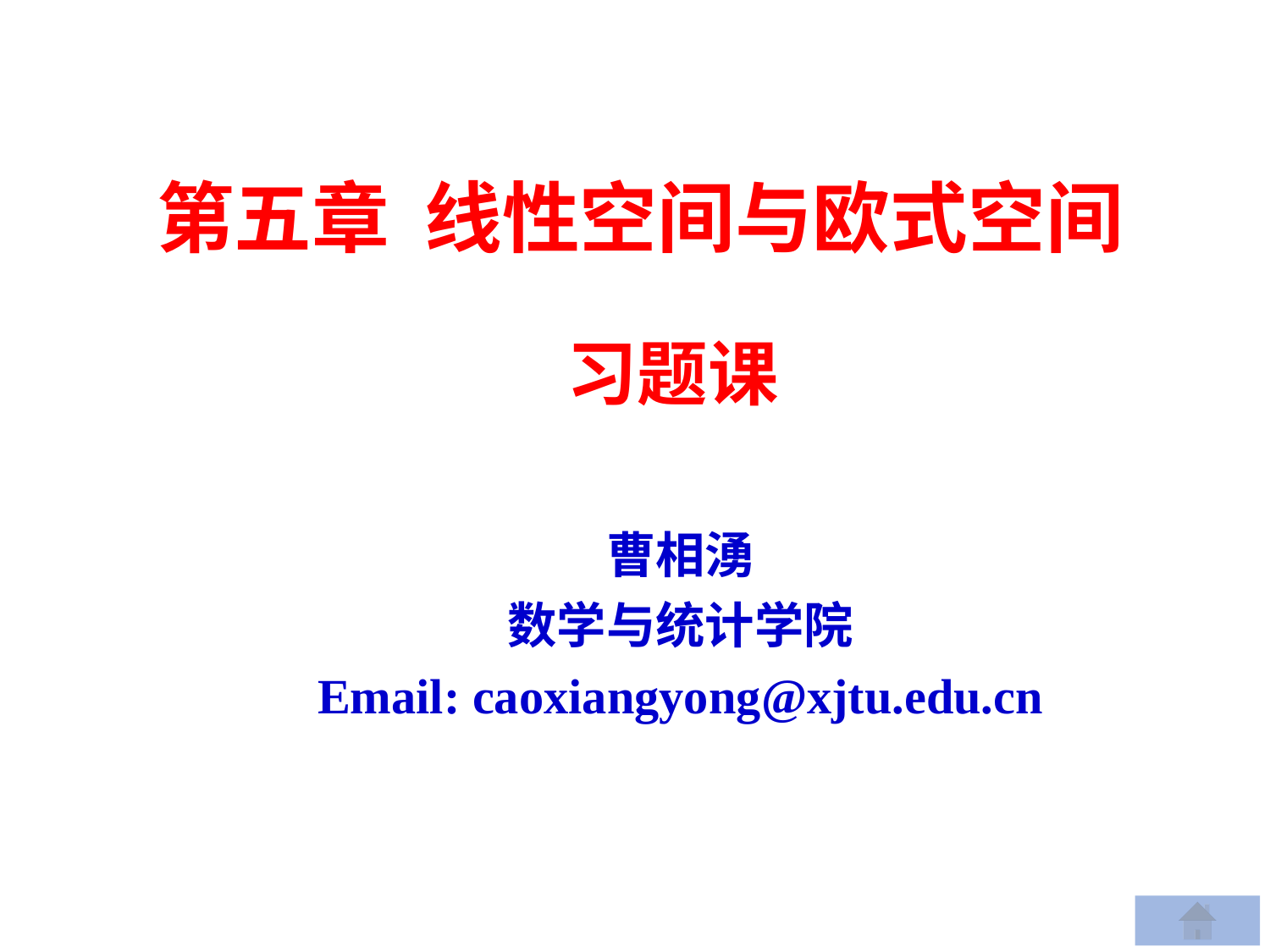

第五章  线性空间与欧式空间

    习题课
曹相湧
数学与统计学院
Email: caoxiangyong@xjtu.edu.cn